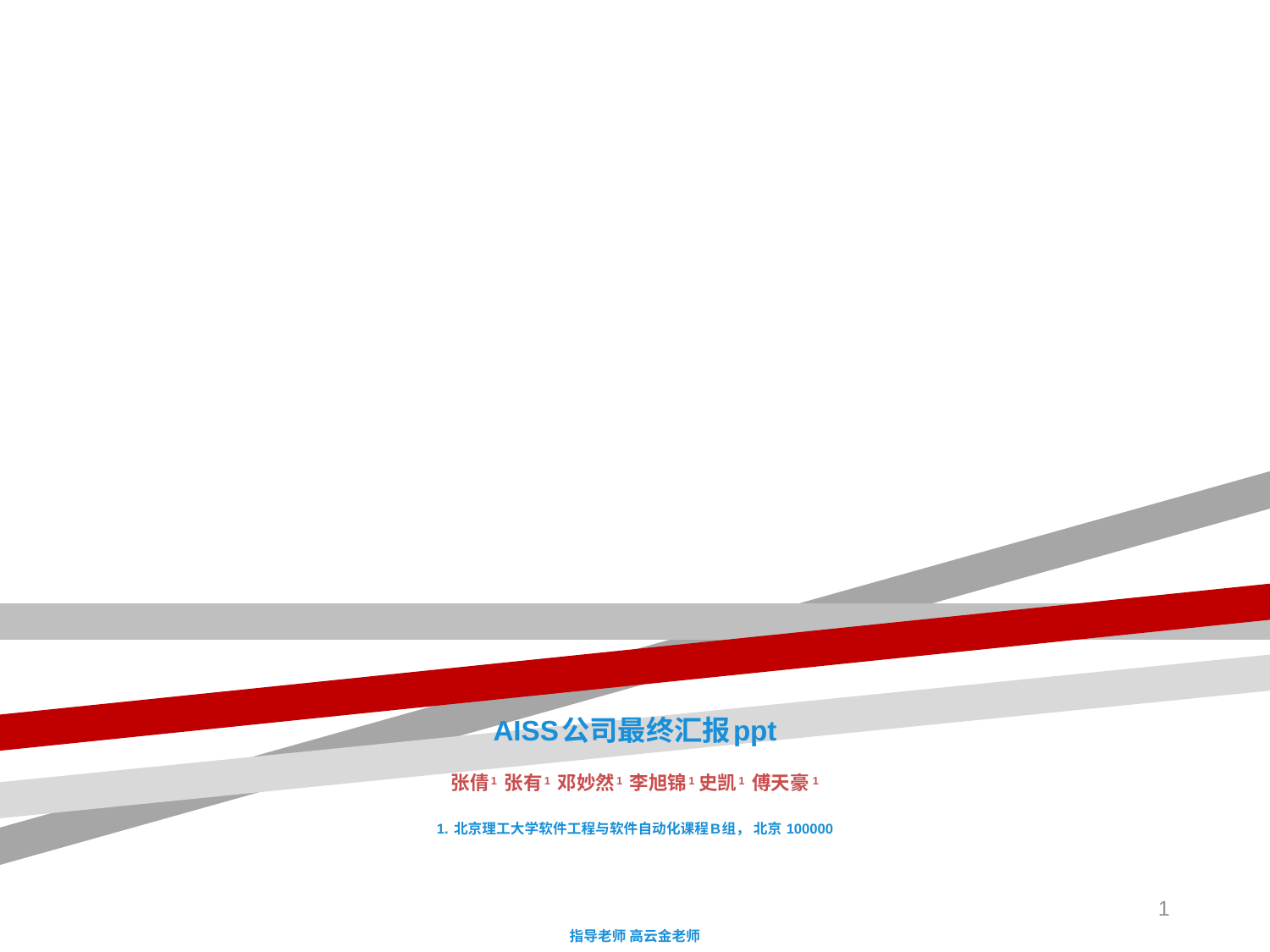

# AISS公司最终汇报ppt 张倩1 张有1 邓妙然1 李旭锦1 史凯1 傅天豪 1 1. 北京理工大学软件工程与软件自动化课程B组， 北京 100000 指导老师 高云金老师
1